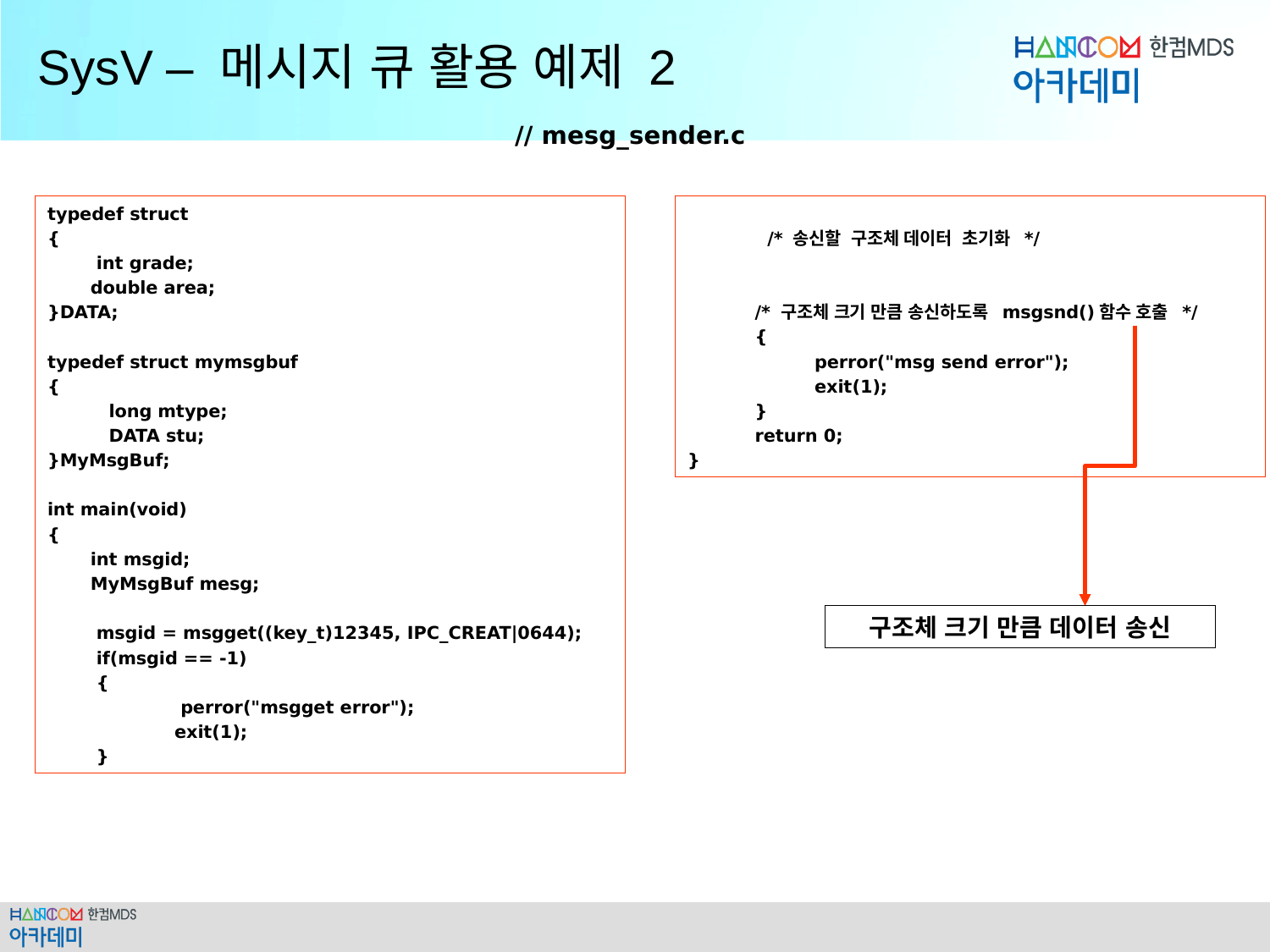

# SysV – 메시지 큐 활용 예제 2
// mesg_sender.c
typedef struct
{
        int grade;
       double area;
}DATA;

typedef struct mymsgbuf
{
          long mtype;
          DATA stu;
}MyMsgBuf;

int main(void)
{
       int msgid;
       MyMsgBuf mesg;

        msgid = msgget((key_t)12345, IPC_CREAT|0644);
        if(msgid == -1)
        {
	 perror("msgget error");
	exit(1);
        }

             /* 송신할  구조체 데이터  초기화  */

           /* 구조체 크기 만큼 송신하도록  msgsnd()함수 호출  */
           {
	perror("msg send error");
	exit(1);
           }
           return 0;
}
구조체 크기 만큼 데이터 송신